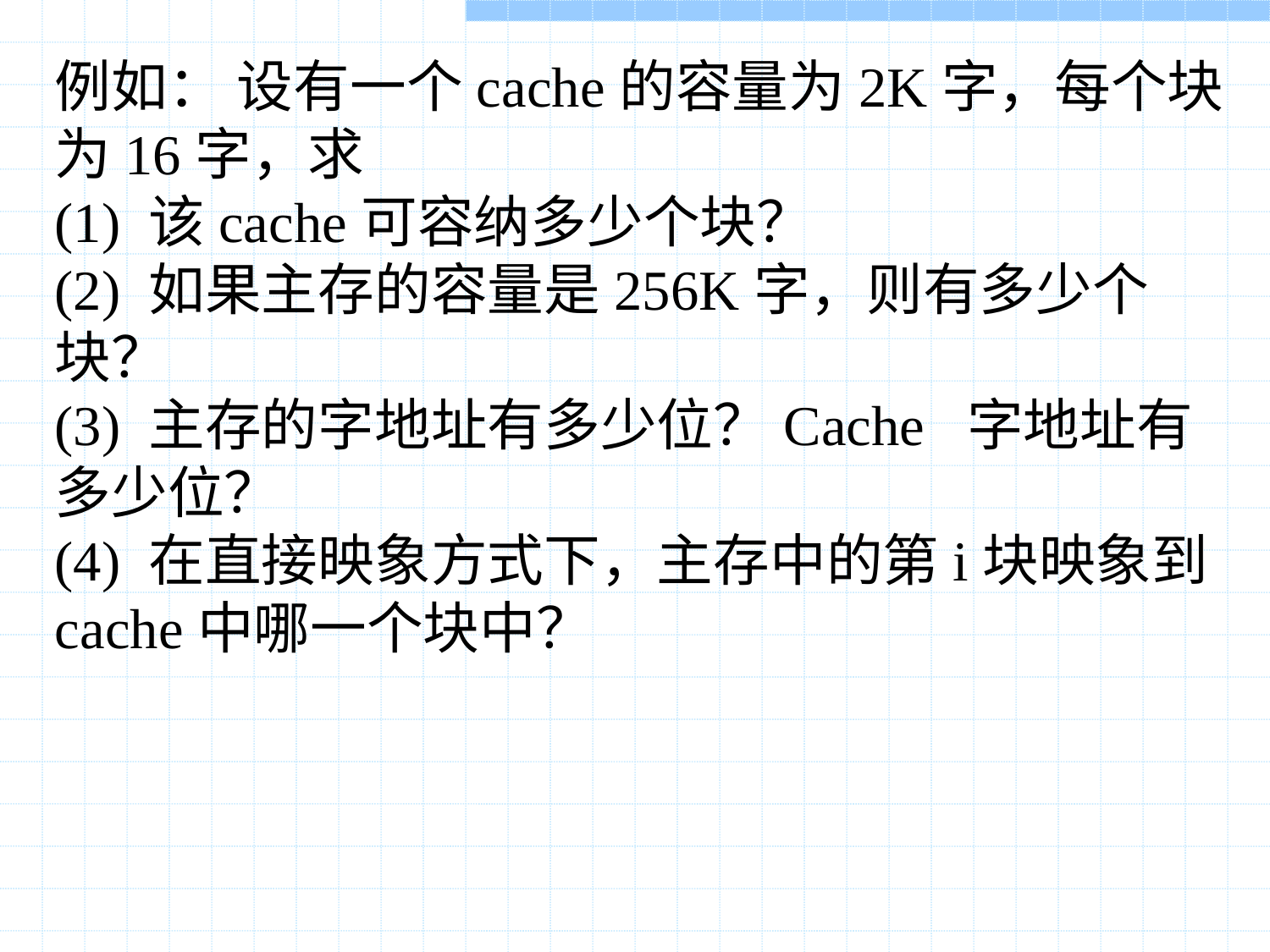

例如： 设有一个cache的容量为2K字，每个块为16字，求
(1) 该cache可容纳多少个块？
(2) 如果主存的容量是256K字，则有多少个块？
(3) 主存的字地址有多少位？Cache  字地址有多少位？
(4) 在直接映象方式下，主存中的第i块映象到cache中哪一个块中？